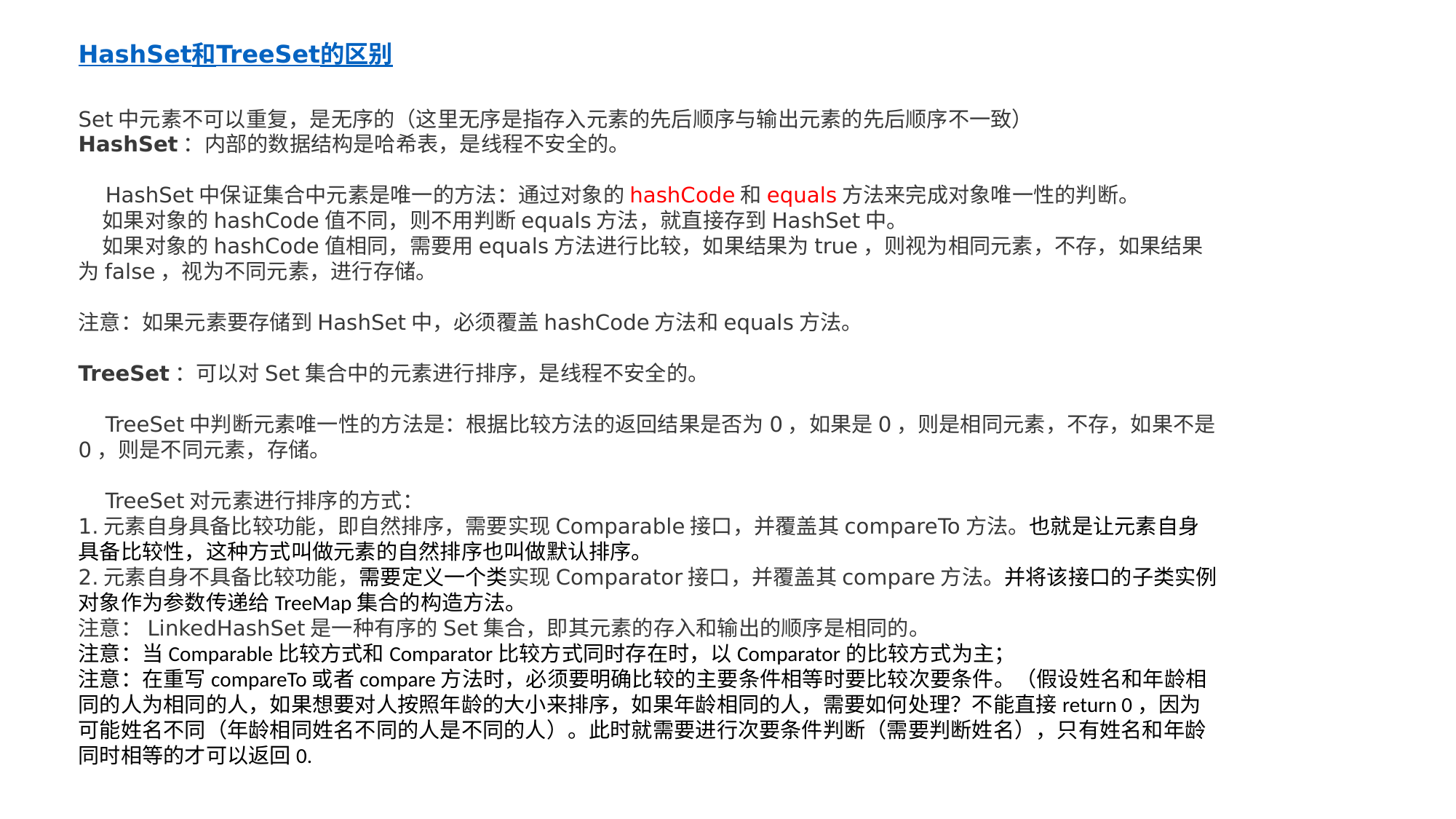

HashSet和TreeSet的区别
Set中元素不可以重复，是无序的（这里无序是指存入元素的先后顺序与输出元素的先后顺序不一致）
HashSet：内部的数据结构是哈希表，是线程不安全的。

    HashSet中保证集合中元素是唯一的方法：通过对象的hashCode和equals方法来完成对象唯一性的判断。
    如果对象的hashCode值不同，则不用判断equals方法，就直接存到HashSet中。
    如果对象的hashCode值相同，需要用equals方法进行比较，如果结果为true，则视为相同元素，不存，如果结果为false，视为不同元素，进行存储。

注意：如果元素要存储到HashSet中，必须覆盖hashCode方法和equals方法。

TreeSet：可以对Set集合中的元素进行排序，是线程不安全的。

    TreeSet中判断元素唯一性的方法是：根据比较方法的返回结果是否为0，如果是0，则是相同元素，不存，如果不是0，则是不同元素，存储。

    TreeSet对元素进行排序的方式：
1.元素自身具备比较功能，即自然排序，需要实现Comparable接口，并覆盖其compareTo方法。也就是让元素自身具备比较性，这种方式叫做元素的自然排序也叫做默认排序。
2.元素自身不具备比较功能，需要定义一个类实现Comparator接口，并覆盖其compare方法。并将该接口的子类实例对象作为参数传递给TreeMap集合的构造方法。
注意：LinkedHashSet是一种有序的Set集合，即其元素的存入和输出的顺序是相同的。
注意：当Comparable比较方式和Comparator比较方式同时存在时，以Comparator的比较方式为主；
注意：在重写compareTo或者compare方法时，必须要明确比较的主要条件相等时要比较次要条件。（假设姓名和年龄相同的人为相同的人，如果想要对人按照年龄的大小来排序，如果年龄相同的人，需要如何处理？不能直接return 0，因为可能姓名不同（年龄相同姓名不同的人是不同的人）。此时就需要进行次要条件判断（需要判断姓名），只有姓名和年龄同时相等的才可以返回0.